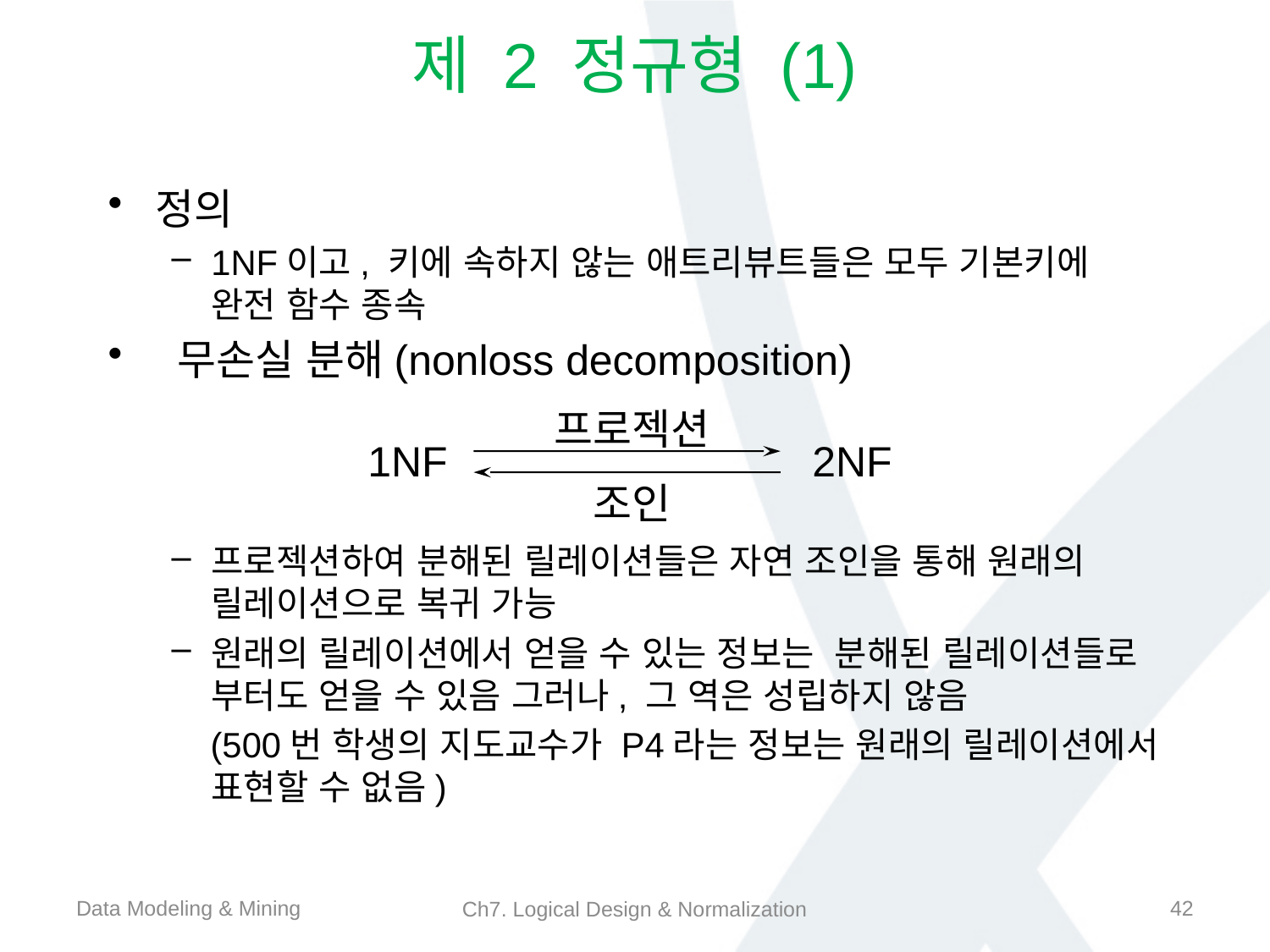

# 제 2 정규형 (1)
정의
1NF이고, 키에 속하지 않는 애트리뷰트들은 모두 기본키에 완전 함수 종속
 무손실 분해(nonloss decomposition)

프로젝션하여 분해된 릴레이션들은 자연 조인을 통해 원래의 릴레이션으로 복귀 가능
원래의 릴레이션에서 얻을 수 있는 정보는  분해된 릴레이션들로 부터도 얻을 수 있음 그러나, 그 역은 성립하지 않음
    (500번 학생의 지도교수가 P4라는 정보는 원래의 릴레이션에서 표현할 수 없음)

프로젝션
1NF
2NF

조인

Data Modeling & Mining
42
Ch7. Logical Design & Normalization